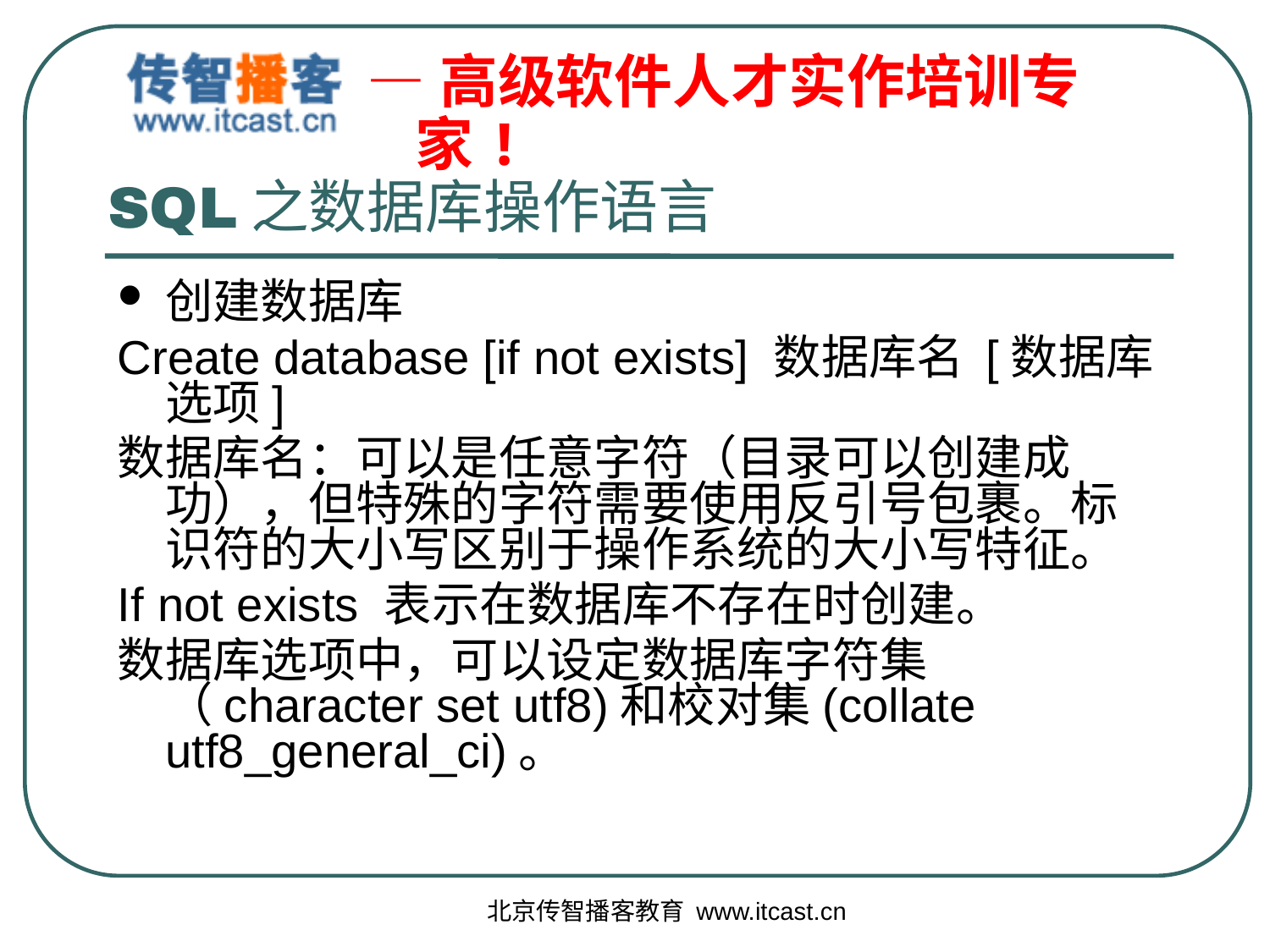

# SQL之数据库操作语言
创建数据库
Create database [if not exists] 数据库名 [数据库选项]
数据库名：可以是任意字符（目录可以创建成功），但特殊的字符需要使用反引号包裹。标识符的大小写区别于操作系统的大小写特征。
If not exists 表示在数据库不存在时创建。
数据库选项中，可以设定数据库字符集（character set utf8)和校对集(collate utf8_general_ci)。